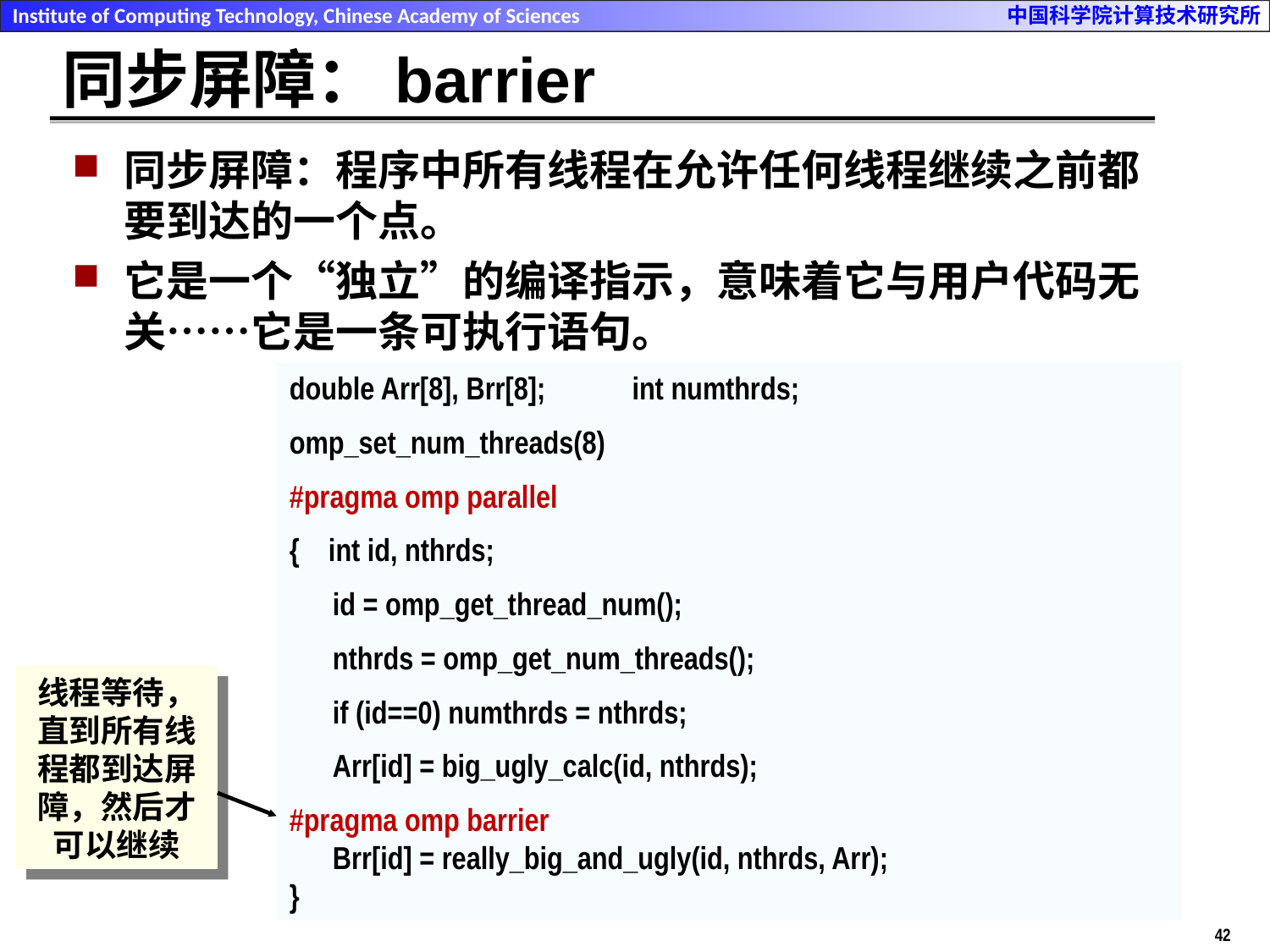

# 同步屏障：barrier
同步屏障：程序中所有线程在允许任何线程继续之前都要到达的一个点。
它是一个“独立”的编译指示，意味着它与用户代码无关……它是一条可执行语句。
double Arr[8], Brr[8];            int numthrds;
omp_set_num_threads(8)
#pragma omp parallel
{    int id, nthrds;
      id = omp_get_thread_num();
      nthrds = omp_get_num_threads();
      if (id==0) numthrds = nthrds;
      Arr[id] = big_ugly_calc(id, nthrds);
#pragma omp barrier
      Brr[id] = really_big_and_ugly(id, nthrds, Arr);
}
线程等待，直到所有线程都到达屏障，然后才可以继续